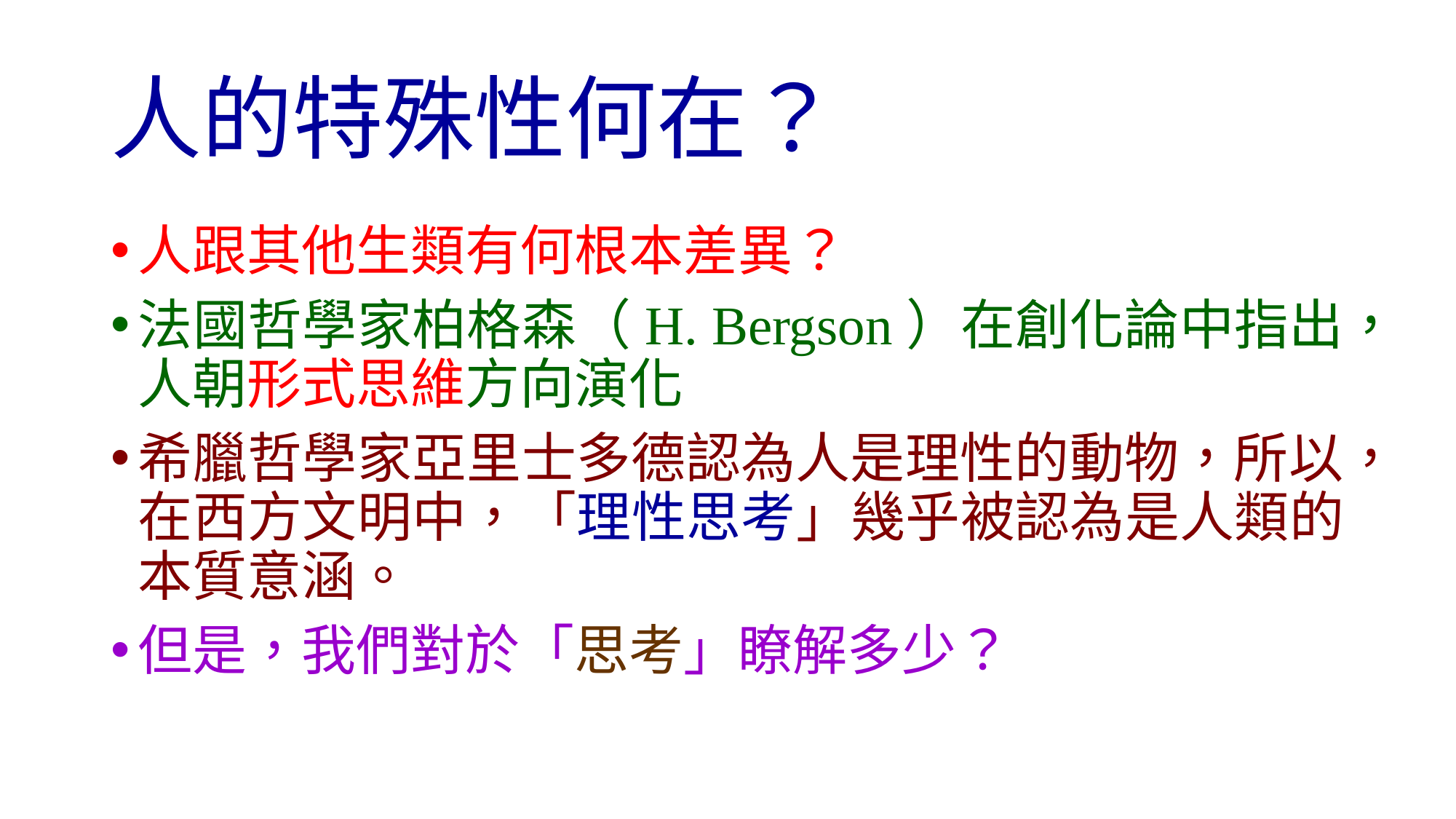

# 人的特殊性何在？
人跟其他生類有何根本差異？
法國哲學家柏格森（H. Bergson）在創化論中指出，人朝形式思維方向演化
希臘哲學家亞里士多德認為人是理性的動物，所以，在西方文明中，「理性思考」幾乎被認為是人類的本質意涵。
但是，我們對於「思考」瞭解多少？